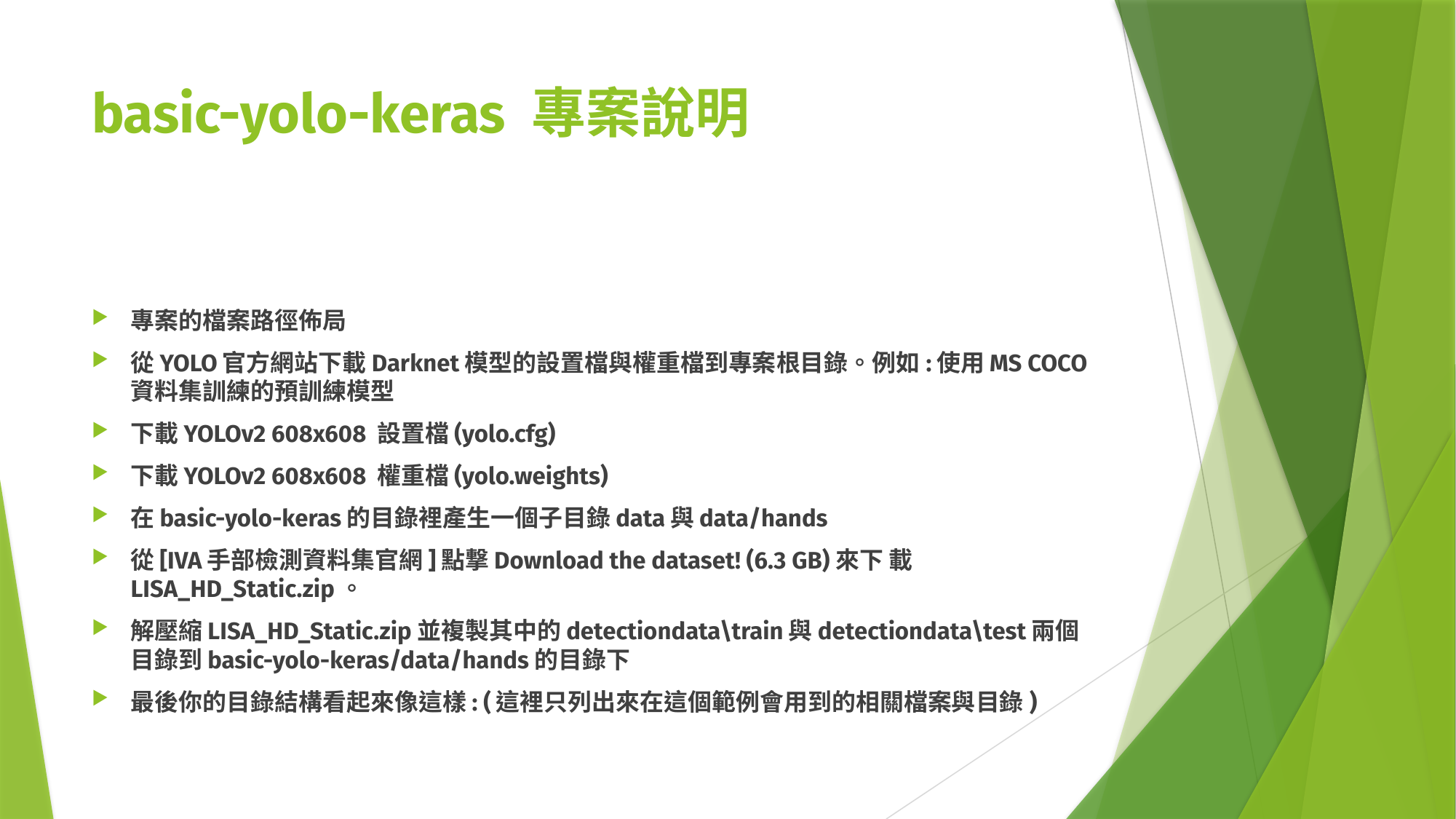

# basic-yolo-keras 專案說明

專案的檔案路徑佈局
從YOLO官方網站下載Darknet模型的設置檔與權重檔到專案根目錄。例如:使用MS COCO資料集訓練的預訓練模型
下載YOLOv2 608x608 設置檔(yolo.cfg)
下載YOLOv2 608x608 權重檔(yolo.weights)
在basic-yolo-keras的目錄裡產生一個子目錄data與data/hands
從[IVA手部檢測資料集官網]點撃Download the dataset! (6.3 GB)來下 載LISA_HD_Static.zip。
解壓縮LISA_HD_Static.zip並複製其中的detectiondata\train與detectiondata\test兩個目錄到basic-yolo-keras/data/hands的目錄下
最後你的目錄結構看起來像這樣: (這裡只列出來在這個範例會用到的相關檔案與目錄)